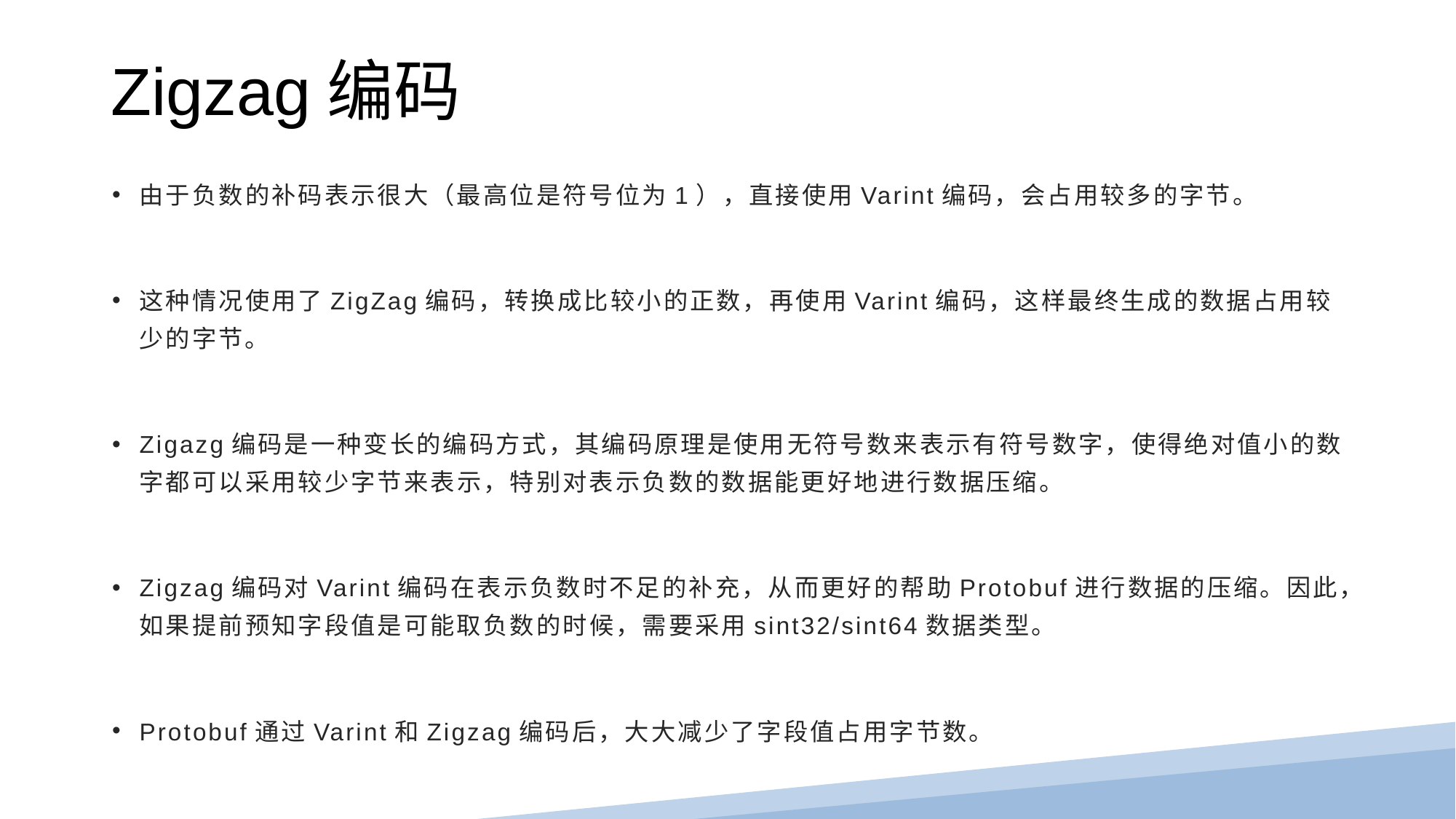

Zigzag编码
由于负数的补码表示很大（最高位是符号位为1），直接使用Varint编码，会占用较多的字节。

这种情况使用了ZigZag编码，转换成比较小的正数，再使用Varint编码，这样最终生成的数据占用较少的字节。

Zigazg编码是一种变长的编码方式，其编码原理是使用无符号数来表示有符号数字，使得绝对值小的数字都可以采用较少字节来表示，特别对表示负数的数据能更好地进行数据压缩。

Zigzag编码对Varint编码在表示负数时不足的补充，从而更好的帮助Protobuf进行数据的压缩。因此，如果提前预知字段值是可能取负数的时候，需要采用sint32/sint64数据类型。

Protobuf通过Varint和Zigzag编码后，大大减少了字段值占用字节数。